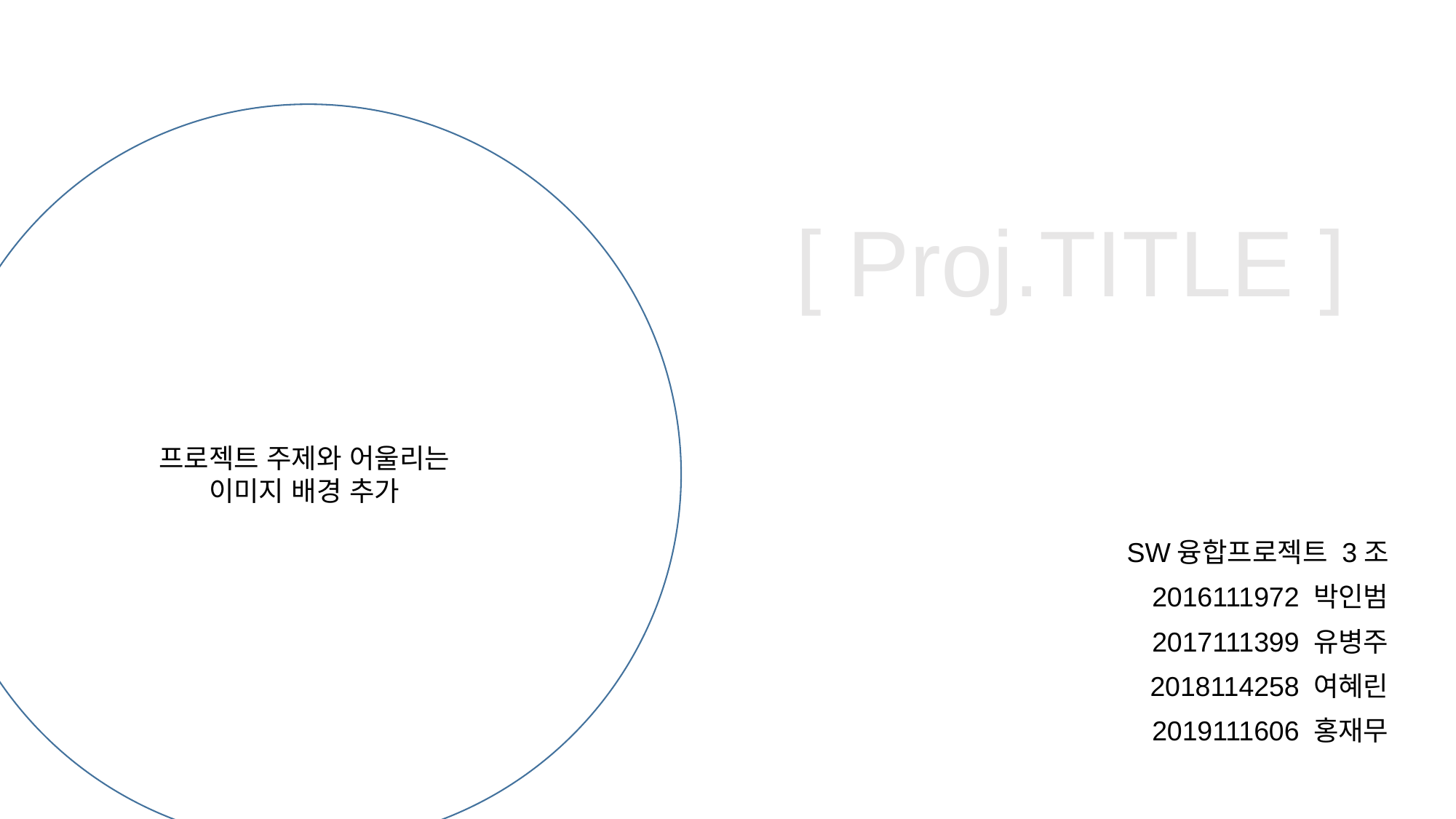

프로젝트 주제와 어울리는
이미지 배경 추가
# [ Proj.TITLE ]
SW융합프로젝트 3조
2016111972 박인범
2017111399 유병주
2018114258 여혜린
2019111606 홍재무